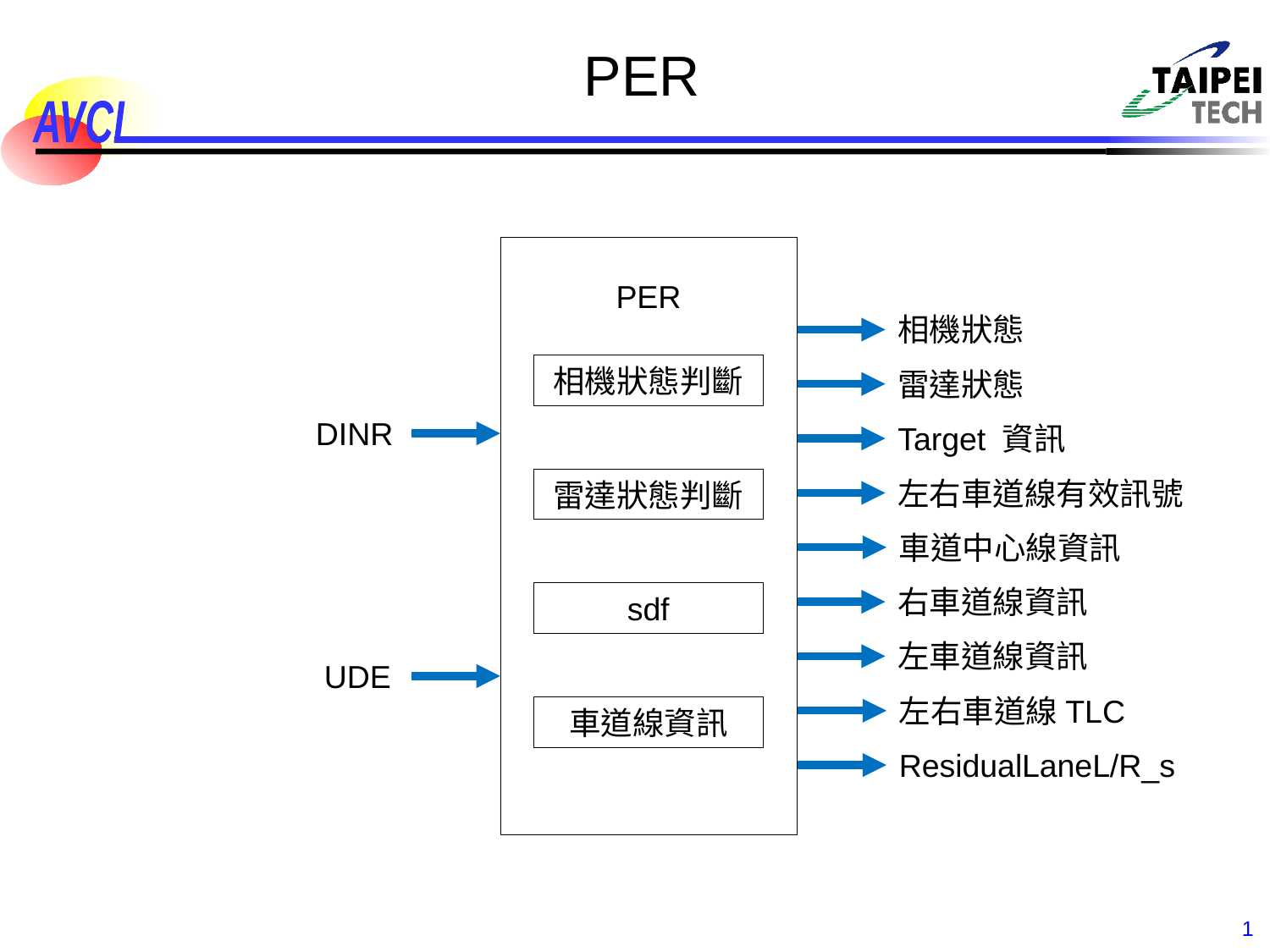

# PER

PER
相機狀態
相機狀態判斷
雷達狀態
DINR
Target 資訊
左右車道線有效訊號
雷達狀態判斷
車道中心線資訊
右車道線資訊
sdf
左車道線資訊
UDE
左右車道線TLC
車道線資訊
ResidualLaneL/R_s
1